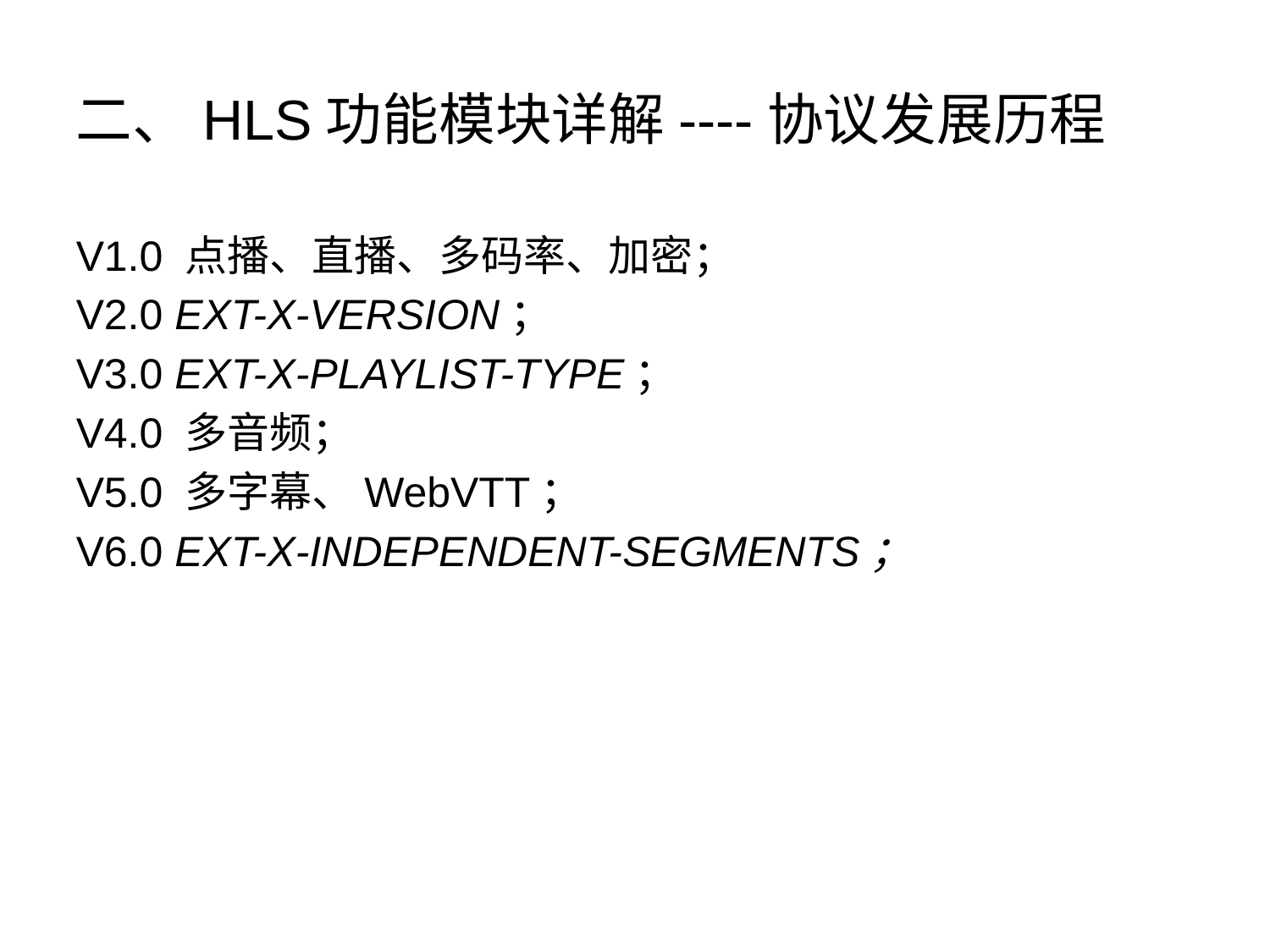

# 二、HLS功能模块详解----协议发展历程
V1.0 点播、直播、多码率、加密；
V2.0 EXT-X-VERSION；
V3.0 EXT-X-PLAYLIST-TYPE；
V4.0 多音频；
V5.0 多字幕、WebVTT；
V6.0 EXT-X-INDEPENDENT-SEGMENTS；